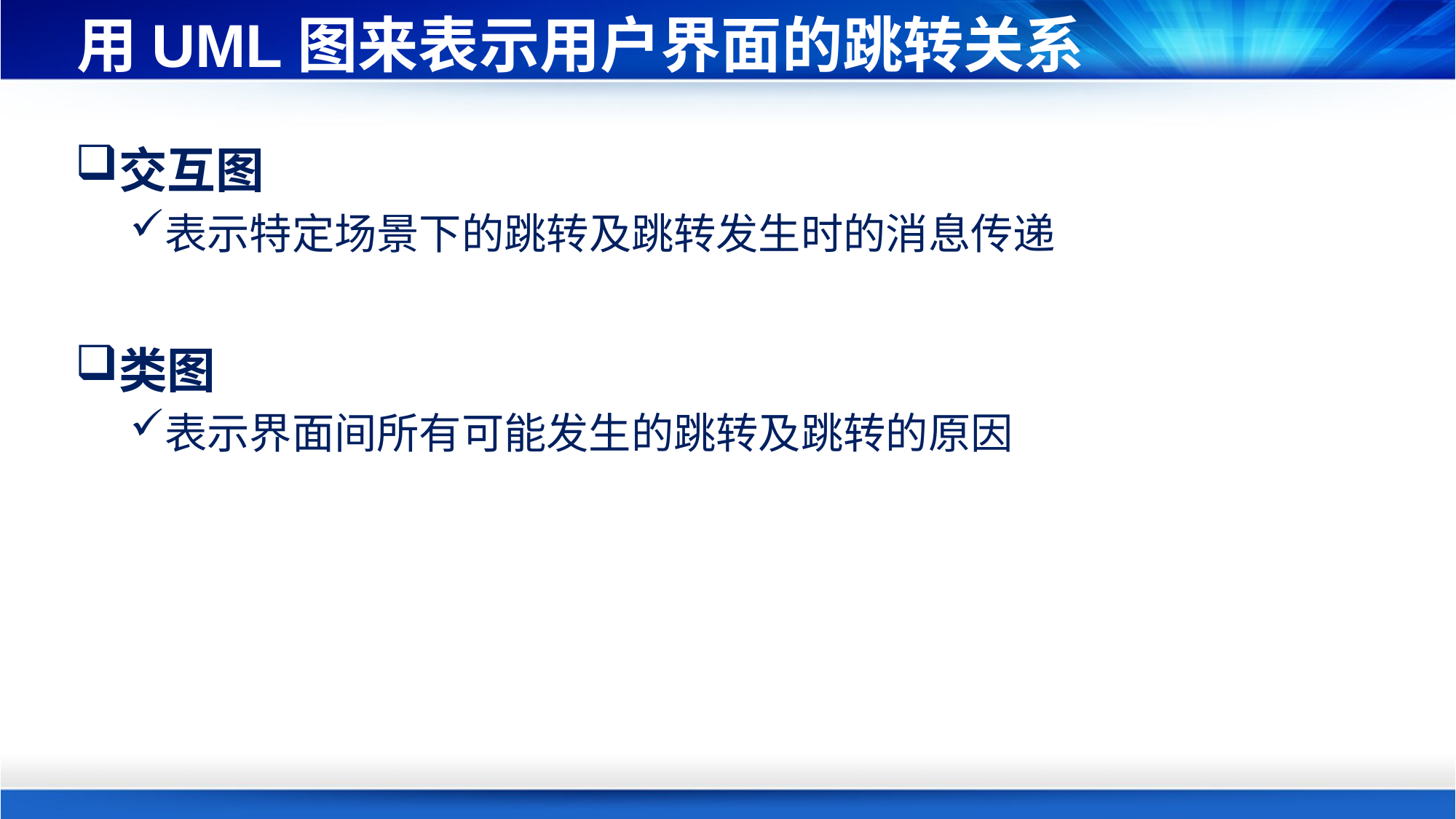

# 用UML图来表示用户界面的跳转关系
交互图
表示特定场景下的跳转及跳转发生时的消息传递

类图
表示界面间所有可能发生的跳转及跳转的原因